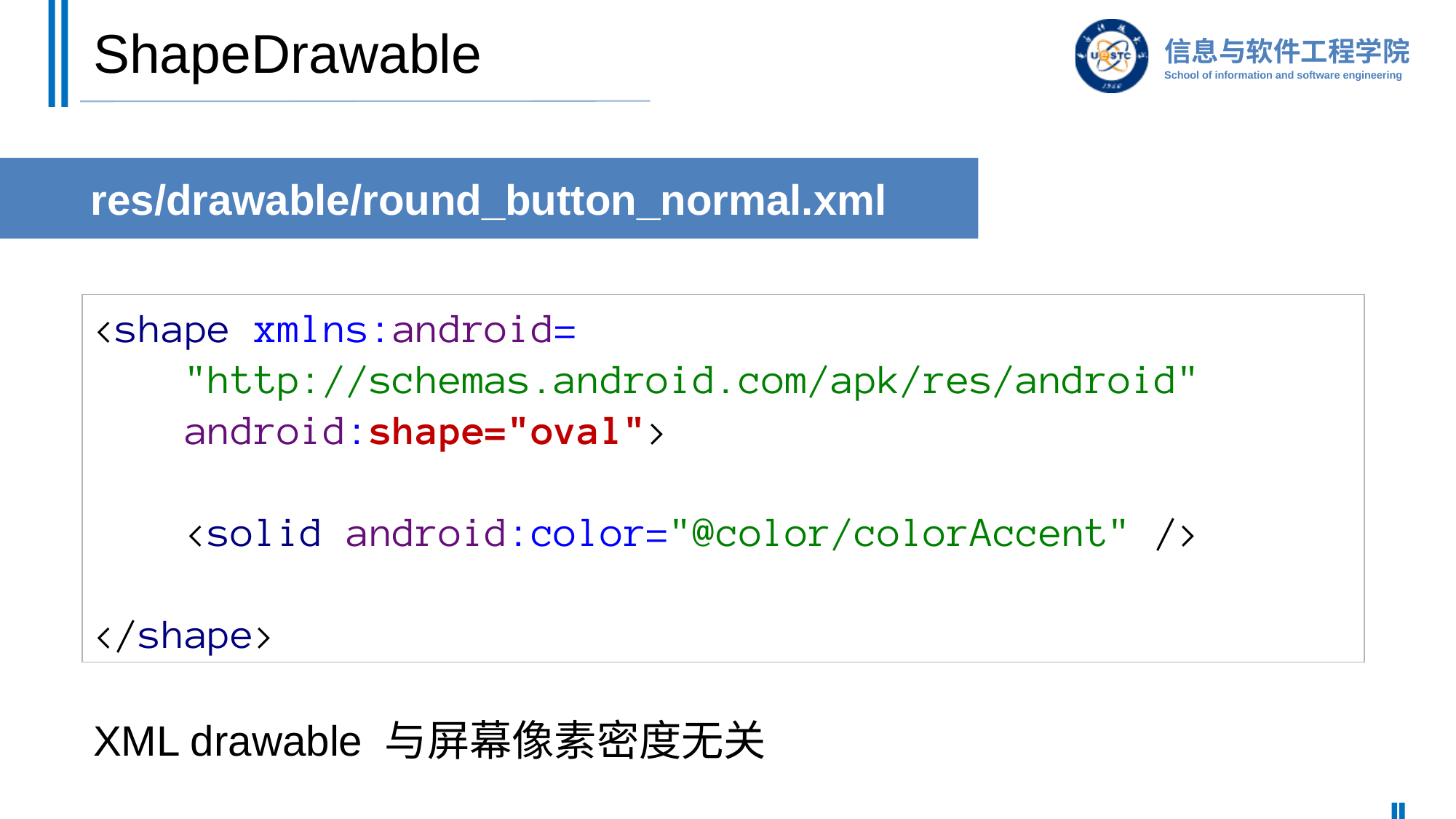

# ShapeDrawable
res/drawable/round_button_normal.xml
<shape xmlns:android=
    "http://schemas.android.com/apk/res/android"
    android:shape="oval">
    <solid android:color="@color/colorAccent" />
</shape>
XML drawable 与屏幕像素密度无关